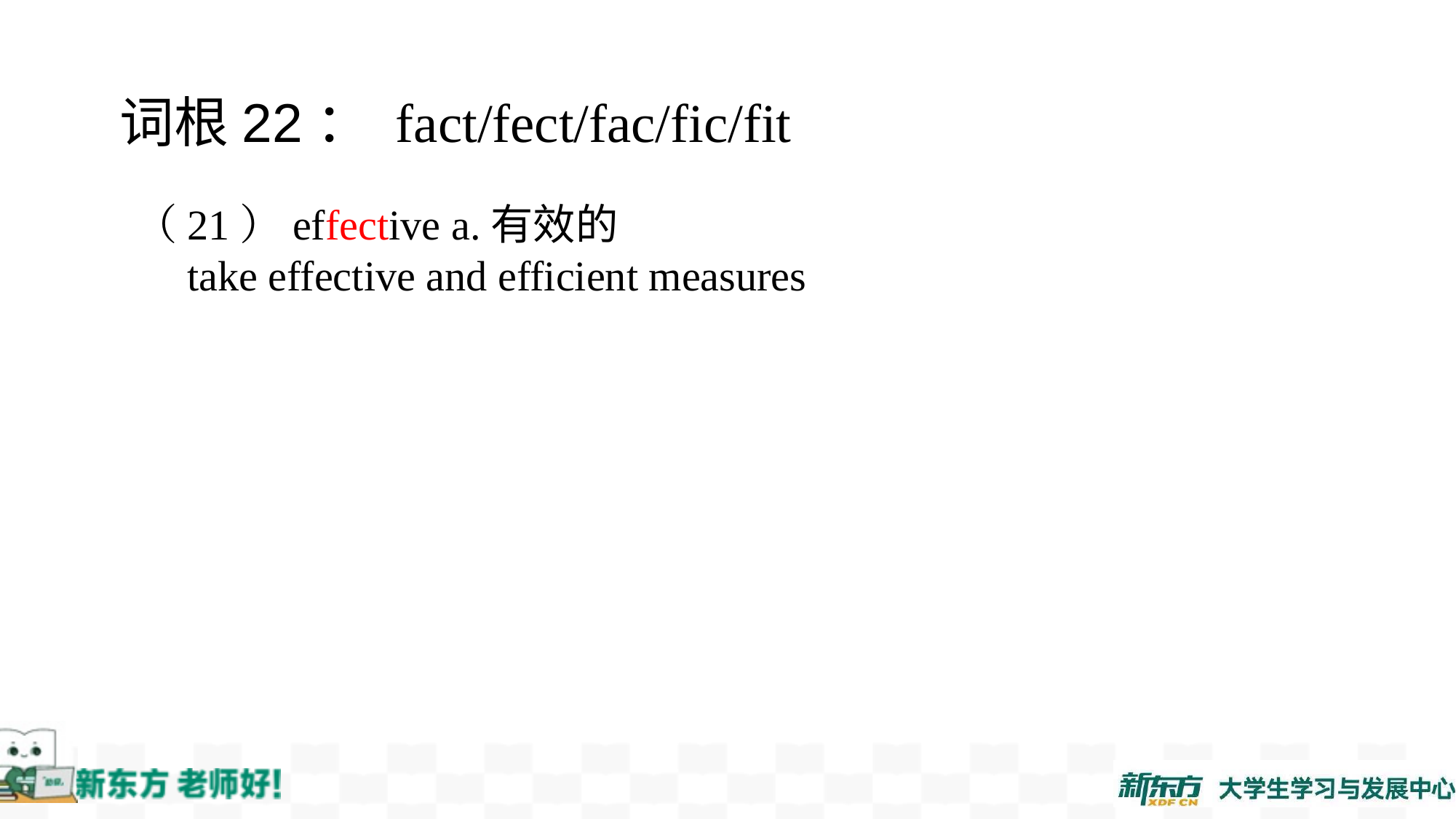

词根22： fact/fect/fac/fic/fit
（21）effective a.有效的
     take effective and efficient measures